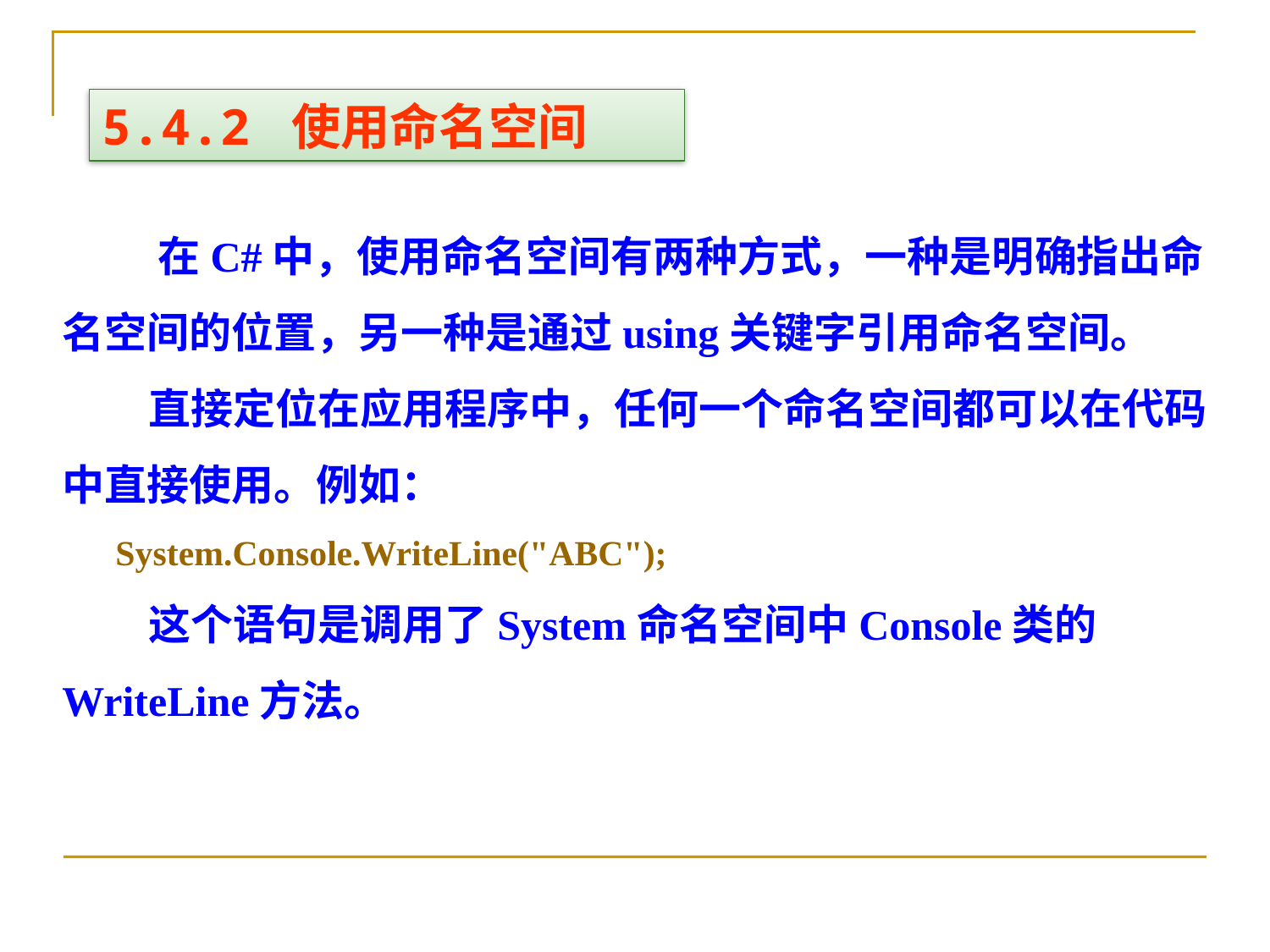

5.4.2 使用命名空间
         在C#中，使用命名空间有两种方式，一种是明确指出命名空间的位置，另一种是通过using关键字引用命名空间。
        直接定位在应用程序中，任何一个命名空间都可以在代码中直接使用。例如：
      System.Console.WriteLine("ABC");
        这个语句是调用了System命名空间中Console类的WriteLine方法。